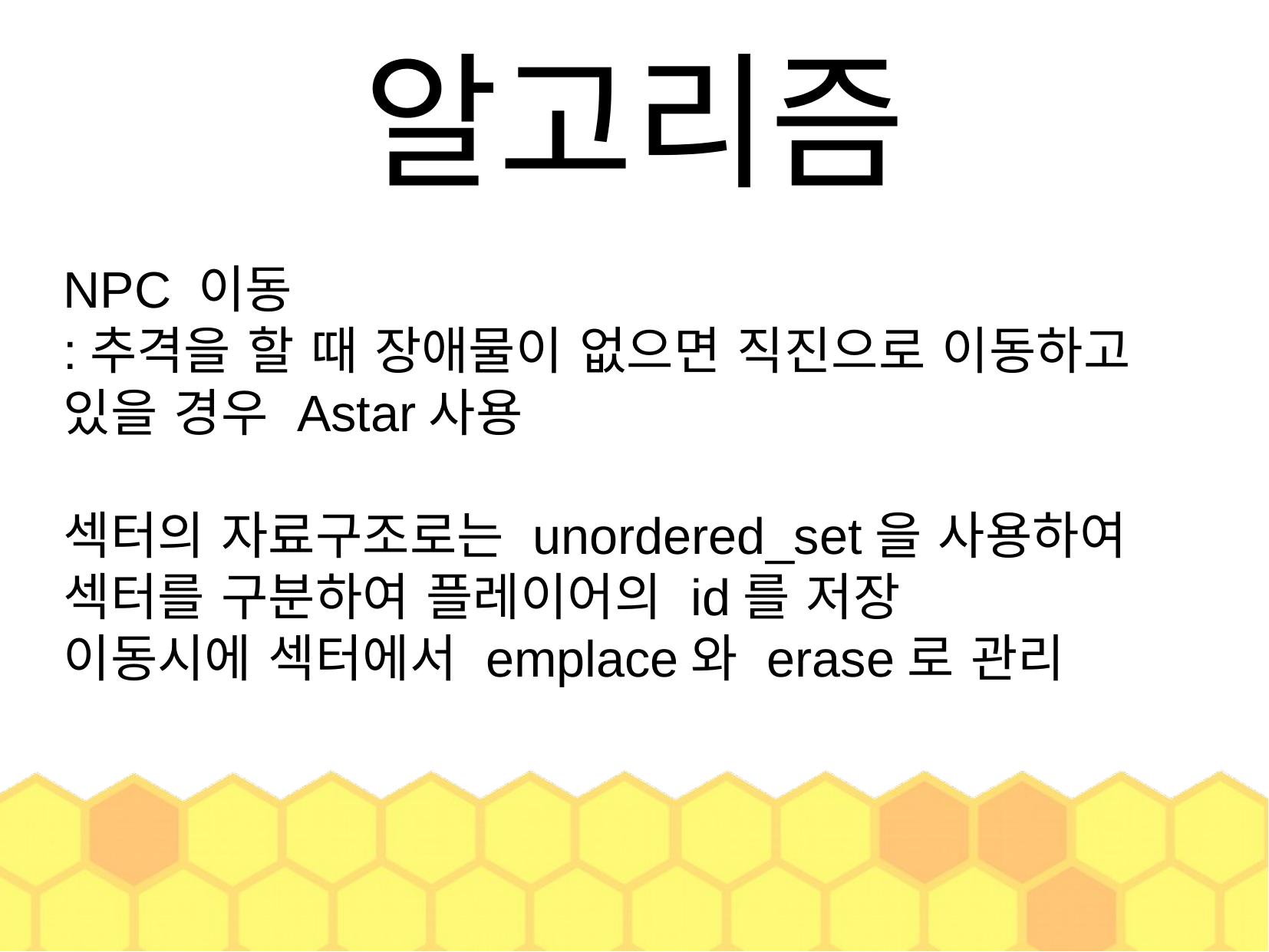

알고리즘

NPC 이동
:추격을 할 때 장애물이 없으면 직진으로 이동하고 있을 경우 Astar사용

섹터의 자료구조로는 unordered_set을 사용하여 섹터를 구분하여 플레이어의 id를 저장
이동시에 섹터에서 emplace와 erase로 관리